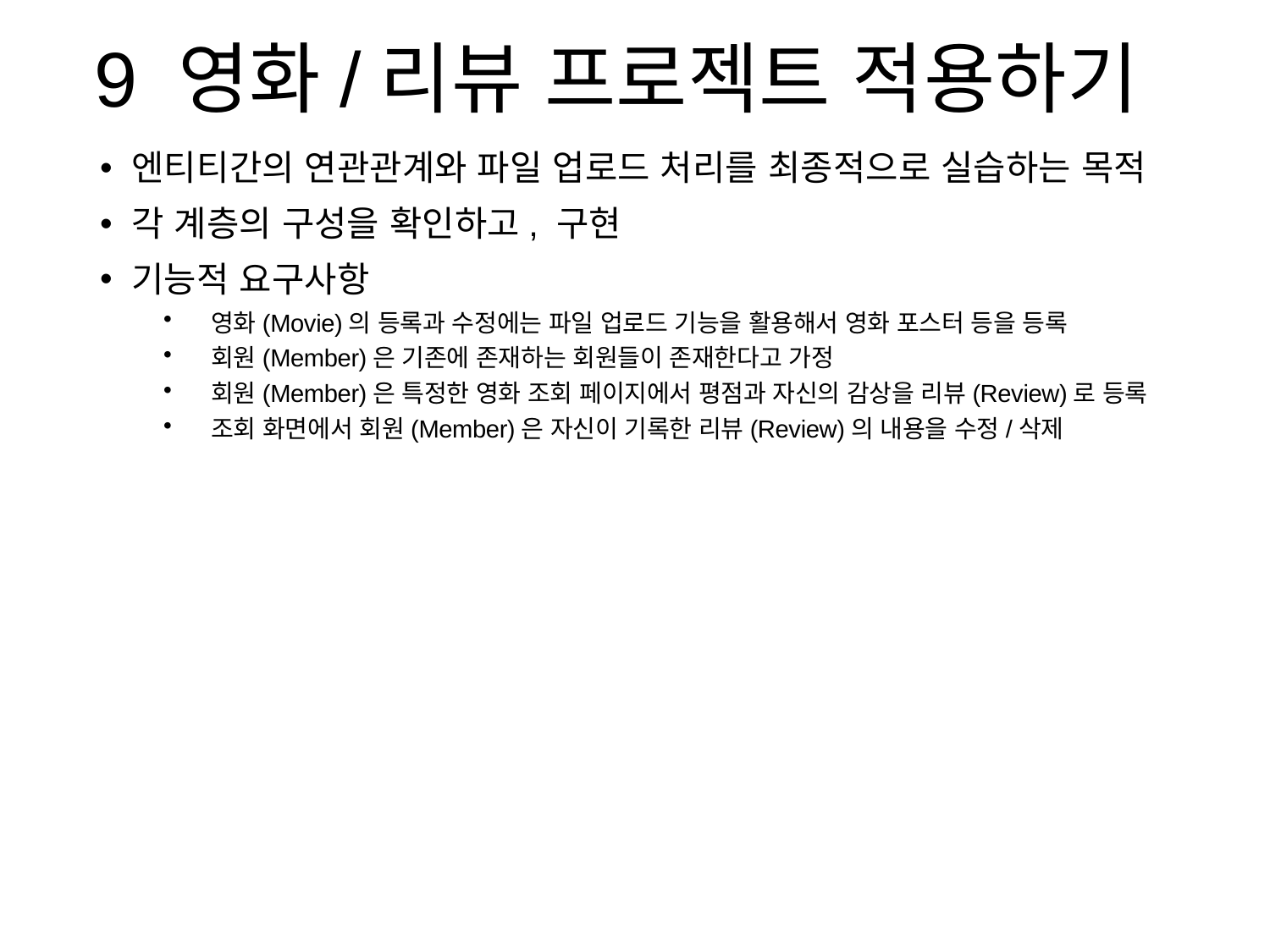

# 9 영화/리뷰 프로젝트 적용하기
엔티티간의 연관관계와 파일 업로드 처리를 최종적으로 실습하는 목적
각 계층의 구성을 확인하고, 구현
기능적 요구사항
영화(Movie)의 등록과 수정에는 파일 업로드 기능을 활용해서 영화 포스터 등을 등록
회원(Member)은 기존에 존재하는 회원들이 존재한다고 가정
회원(Member)은 특정한 영화 조회 페이지에서 평점과 자신의 감상을 리뷰(Review)로 등록
조회 화면에서 회원(Member)은 자신이 기록한 리뷰(Review)의 내용을 수정/삭제